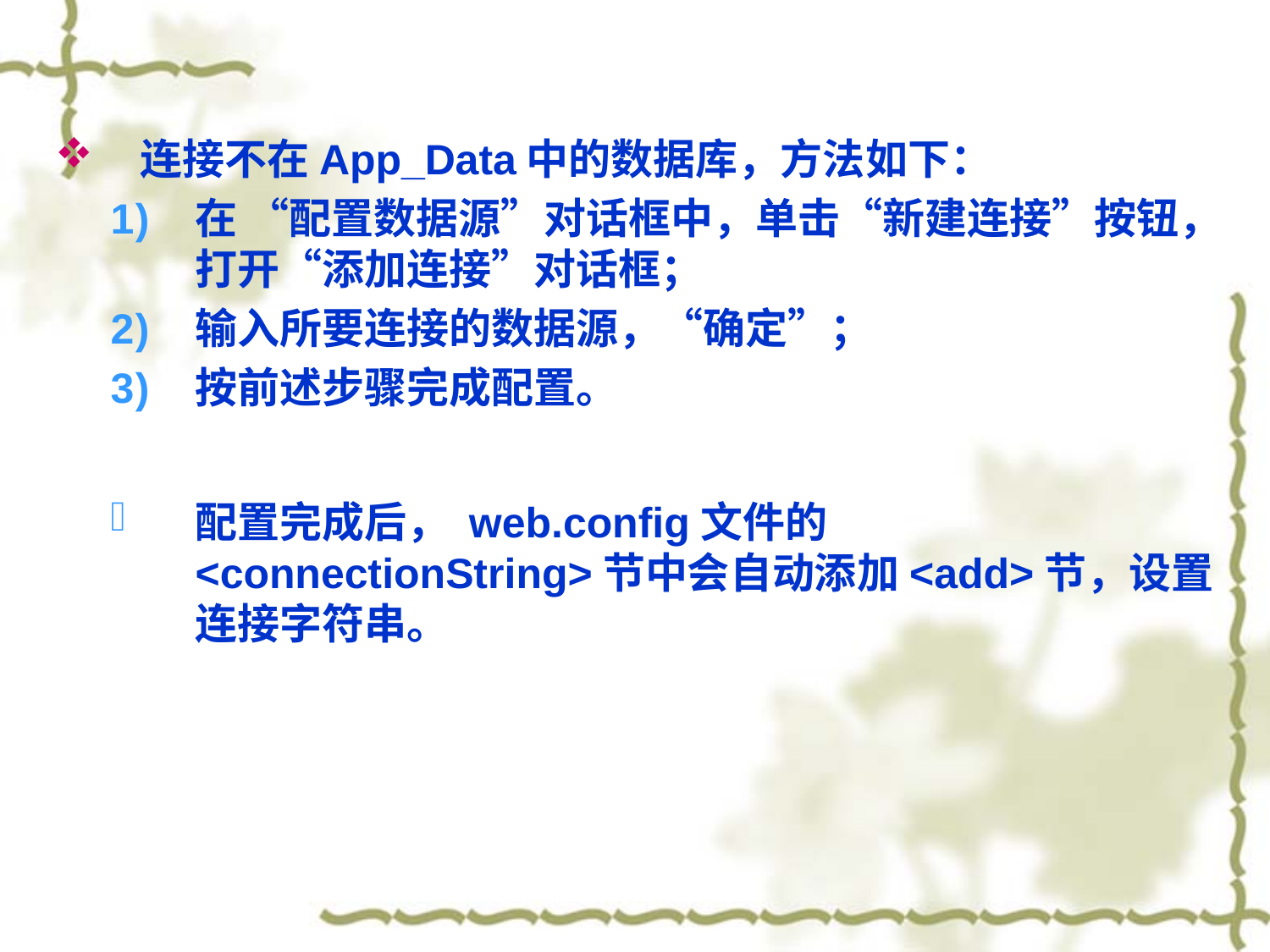

连接不在App_Data中的数据库，方法如下：
在 “配置数据源”对话框中，单击“新建连接”按钮，打开“添加连接”对话框；
输入所要连接的数据源，“确定”；
按前述步骤完成配置。

配置完成后， web.config文件的<connectionString>节中会自动添加<add>节，设置连接字符串。